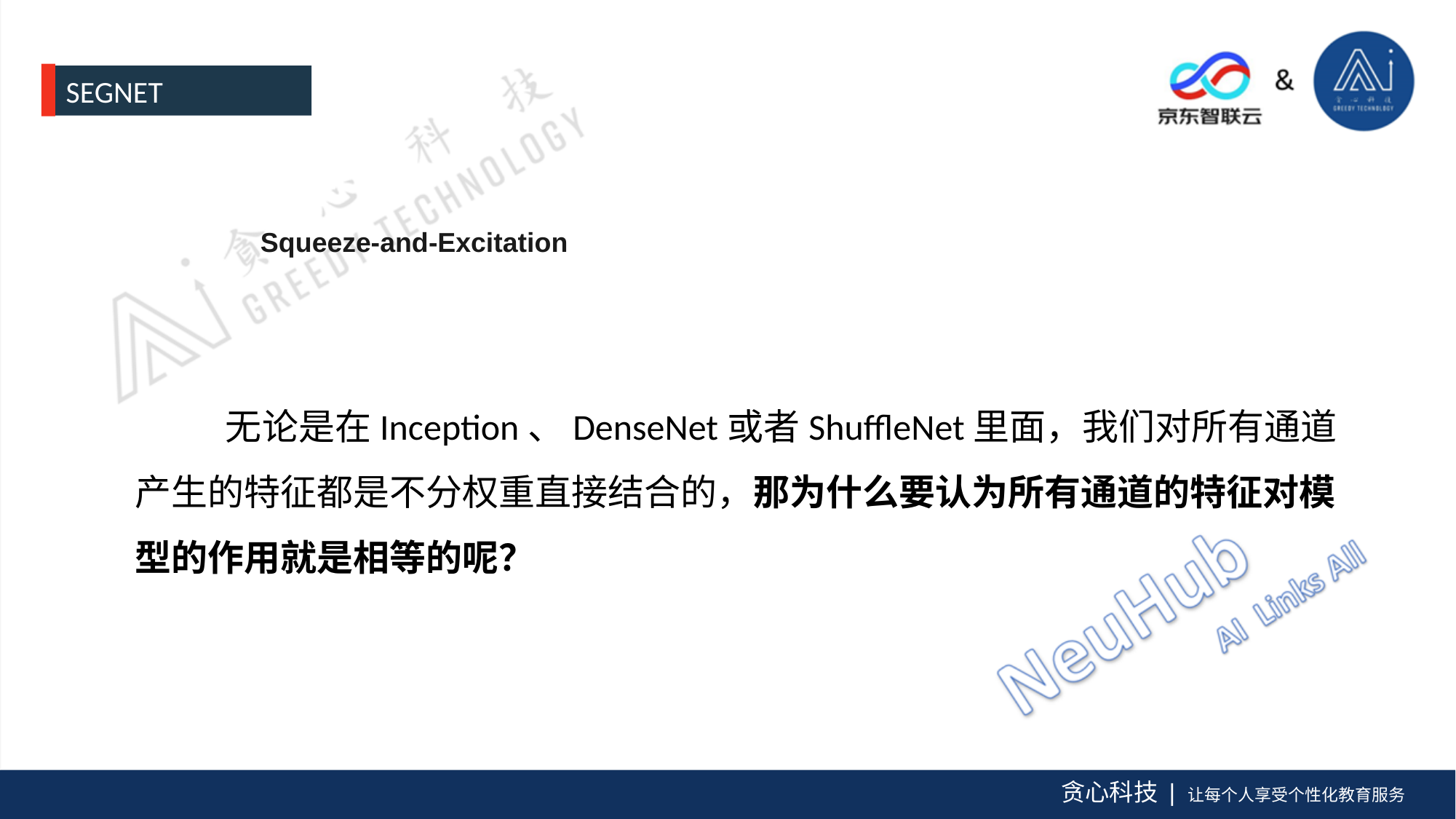

SEGNET

Squeeze-and-Excitation

          无论是在Inception、DenseNet或者ShuffleNet里面，我们对所有通道产生的特征都是不分权重直接结合的，那为什么要认为所有通道的特征对模型的作用就是相等的呢？